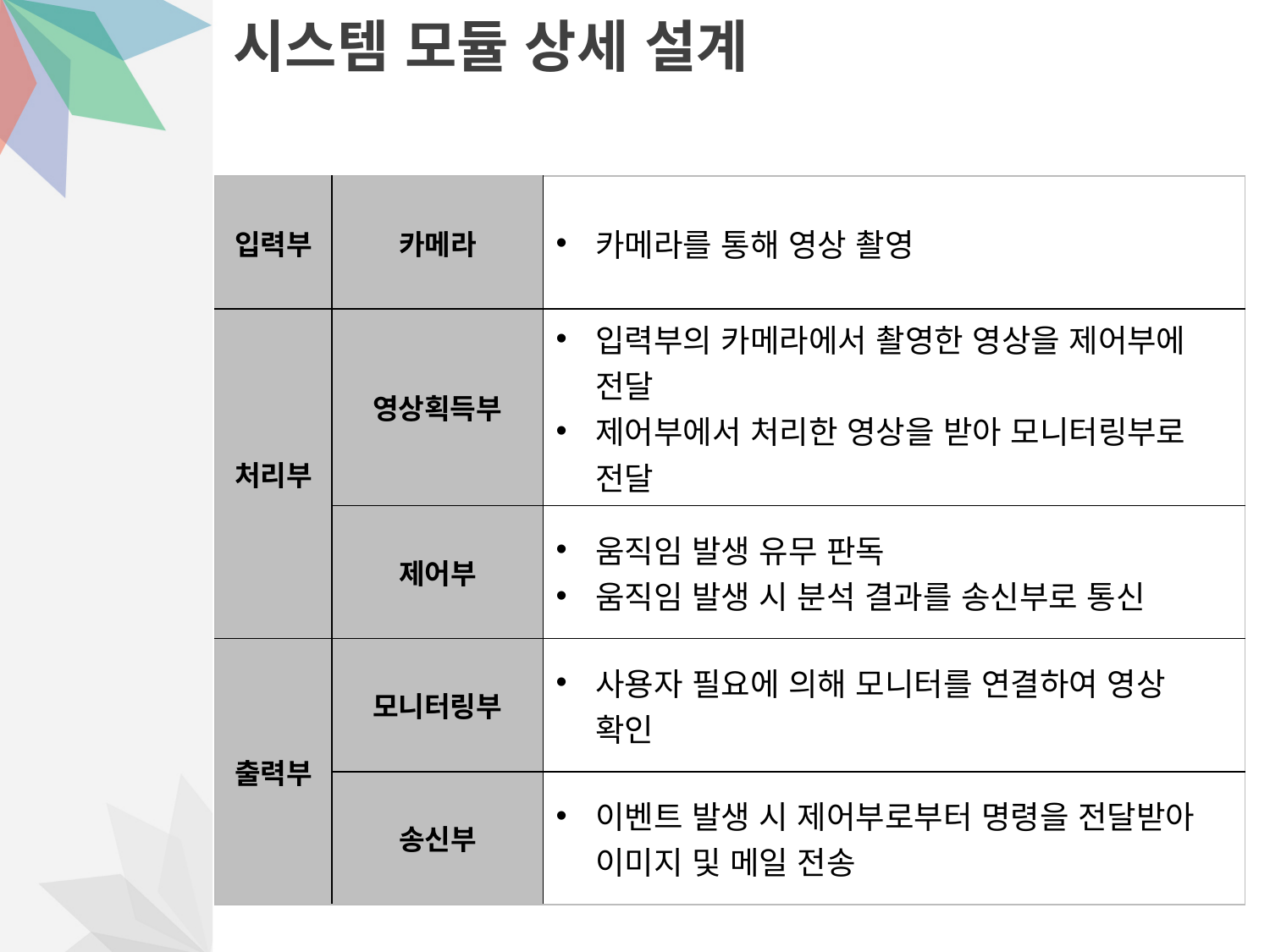

# 시스템 모듈 상세 설계
| 입력부 | 카메라 | 카메라를 통해 영상 촬영 |
| --- | --- | --- |
| 처리부 | 영상획득부 | 입력부의 카메라에서 촬영한 영상을 제어부에 전달 제어부에서 처리한 영상을 받아 모니터링부로 전달 |
|  | 제어부 | 움직임 발생 유무 판독 움직임 발생 시 분석 결과를 송신부로 통신 |
| 출력부 | 모니터링부 | 사용자 필요에 의해 모니터를 연결하여 영상 확인 |
|  | 송신부 | 이벤트 발생 시 제어부로부터 명령을 전달받아 이미지 및 메일 전송 |